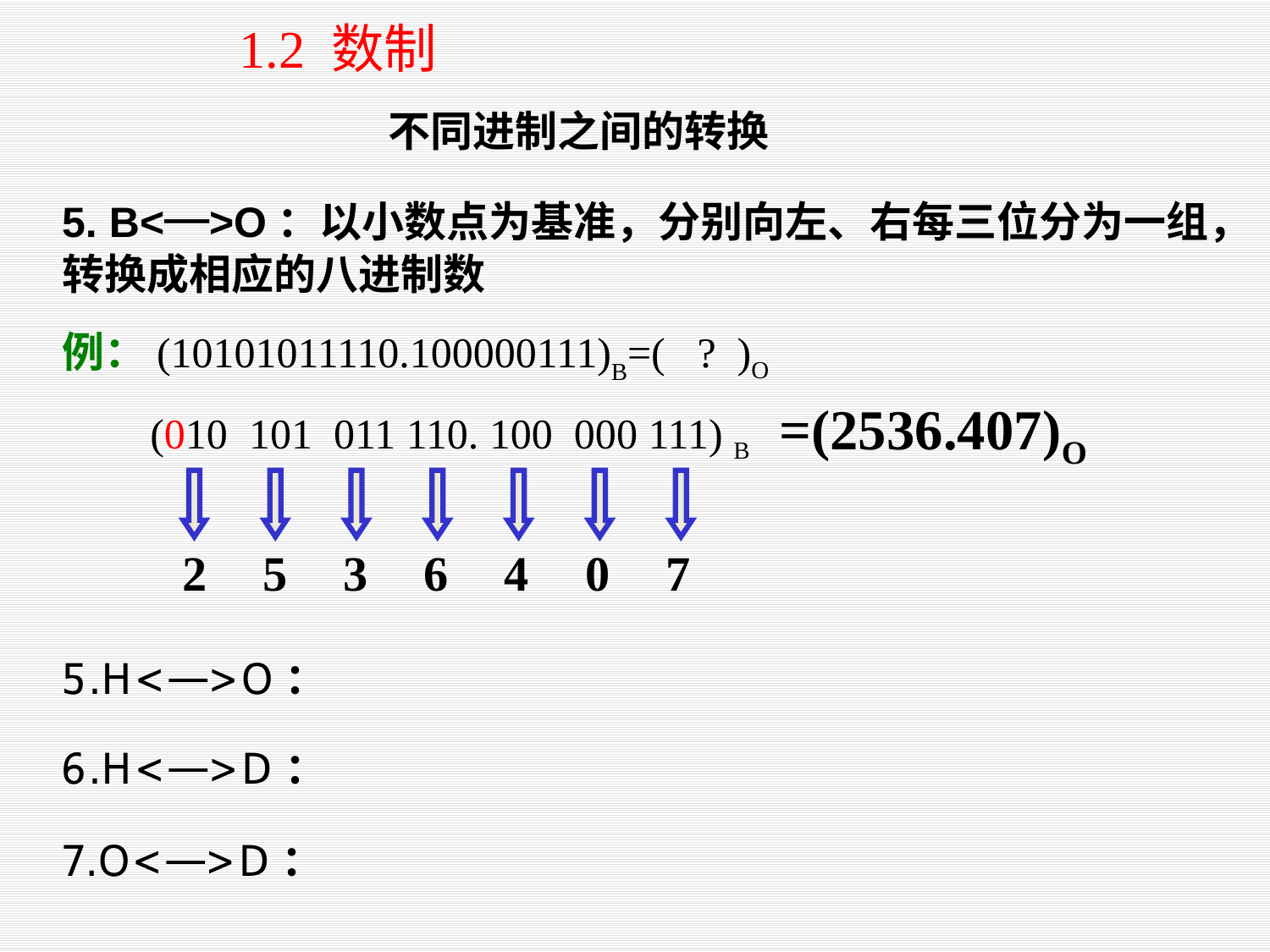

1.2 数制
不同进制之间的转换
5. B<—>O：以小数点为基准，分别向左、右每三位分为一组，转换成相应的八进制数
例：(10101011110.100000111)B=(   ?  )O
=(2536.407)O
(010  101  011 110. 100  000 111) B

2
5
3
6
4
0
7
5.H<—>O：
6.H<—>D：
7.O<—>D：